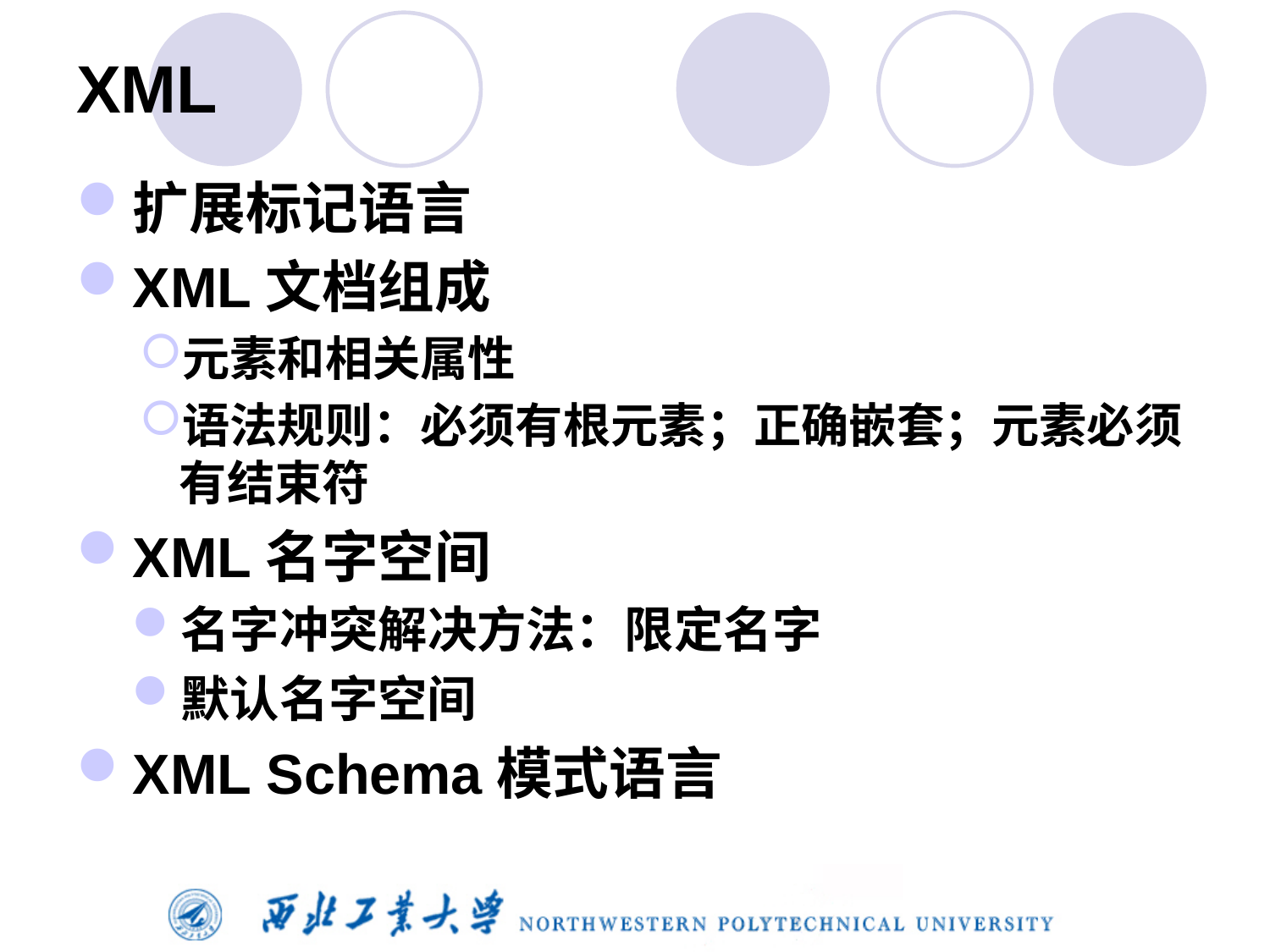

# XML
扩展标记语言
XML文档组成
元素和相关属性
语法规则：必须有根元素；正确嵌套；元素必须有结束符
XML名字空间
名字冲突解决方法：限定名字
默认名字空间
XML Schema模式语言